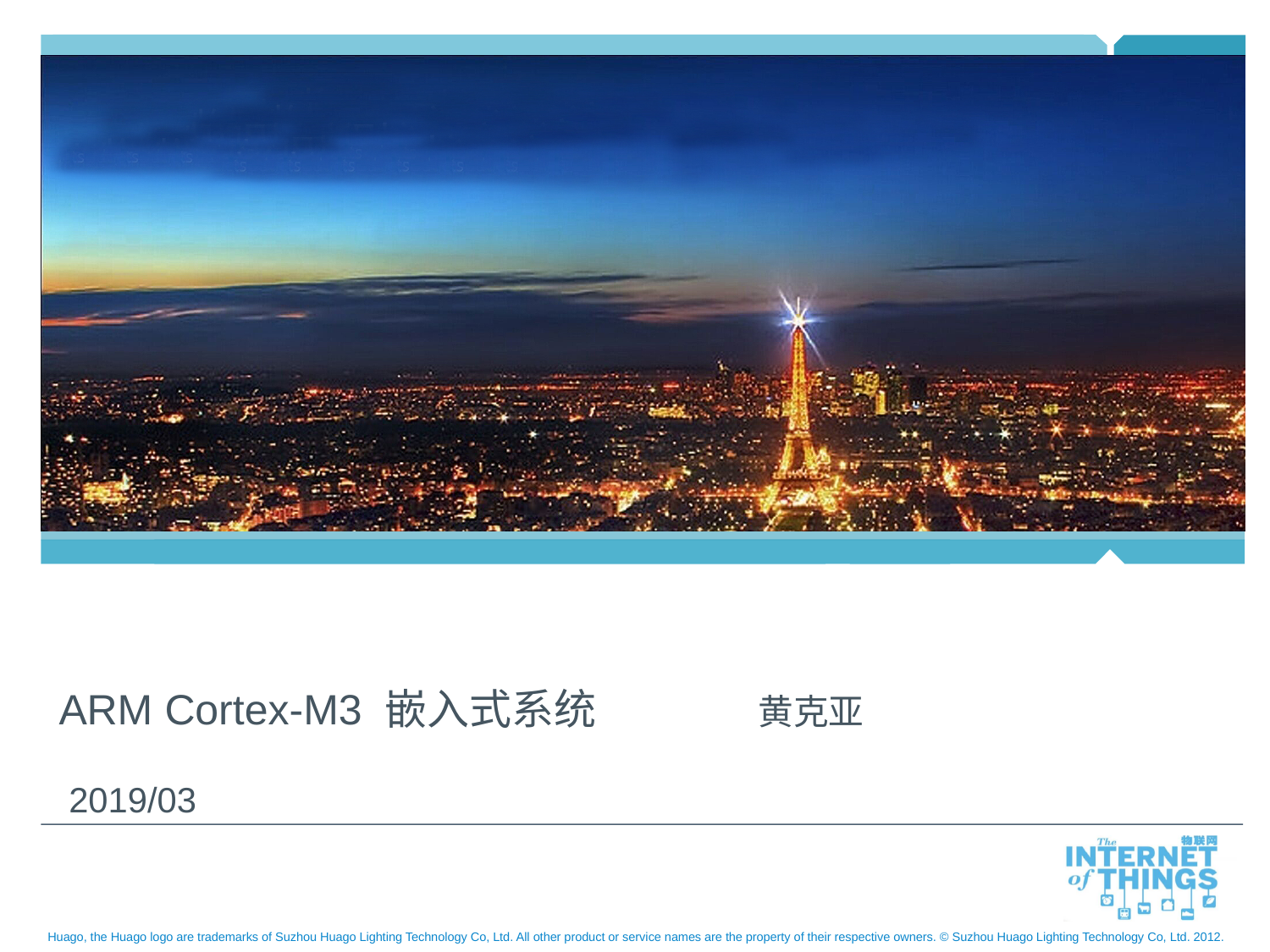

Rapid Prototyping Solutions
ARM Cortex-M3 嵌入式系统                 黄克亚

 2019/03